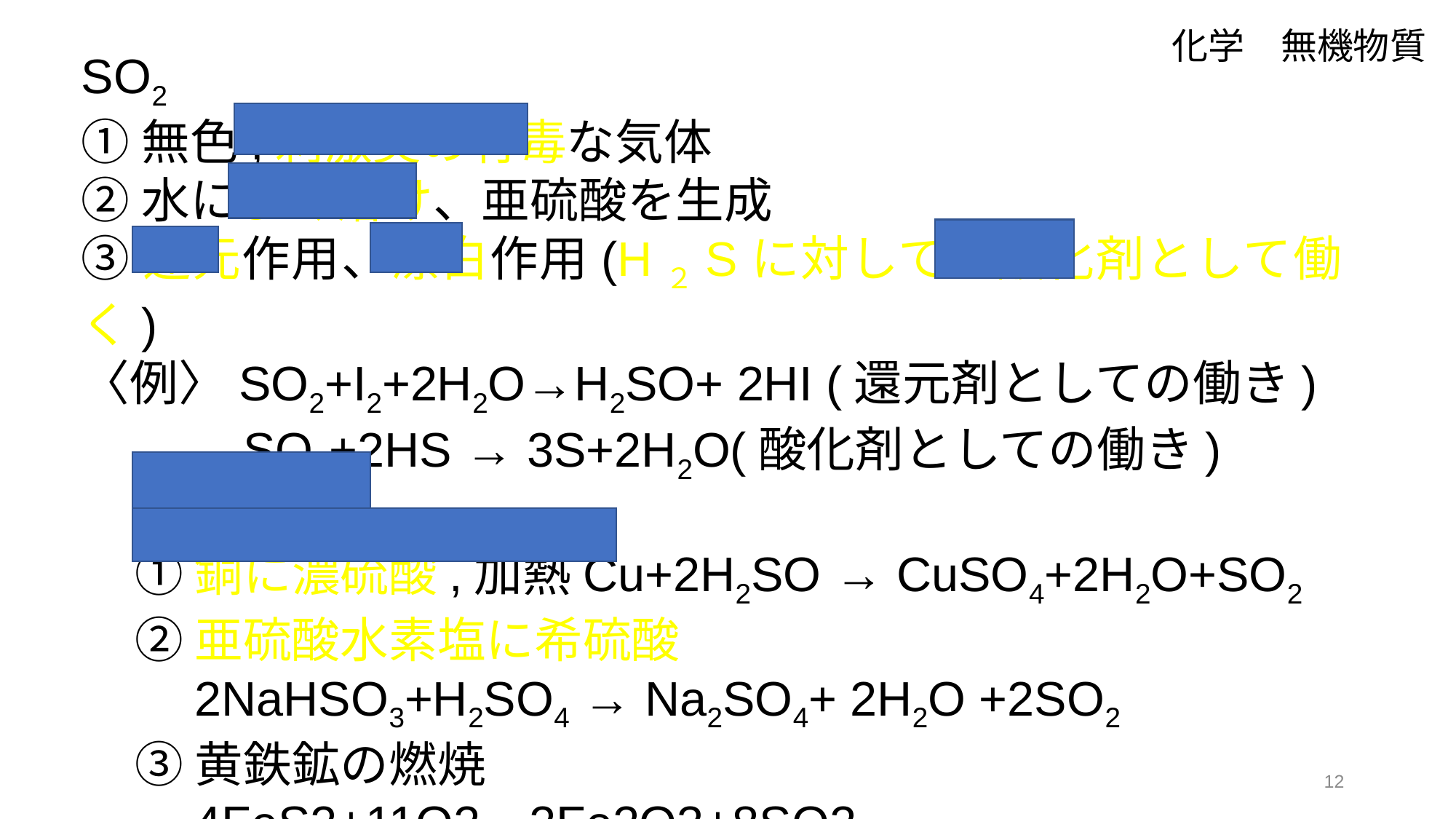

化学　無機物質
SO2
①無色,刺激臭の有毒な気体
②水によく溶け、亜硫酸を生成
③還元作用、漂白作用(H２Sに対しては酸化剤として働く)
〈例〉SO2+I2+2H2O→H2SO+ 2HI (還元剤としての働き)
　　SO2+2HS → 3S+2H2O(酸化剤としての働き)
製法
①銅に濃硫酸,加熱Cu+2H2SO → CuSO4+2H2O+SO2
②亜硫酸水素塩に希硫酸
　2NaHSO3+H2SO4 → Na2SO4+ 2H2O +2SO2
③黄鉄鉱の燃焼
　4FeS2+11O2→2Fe2O3+8SO2

12